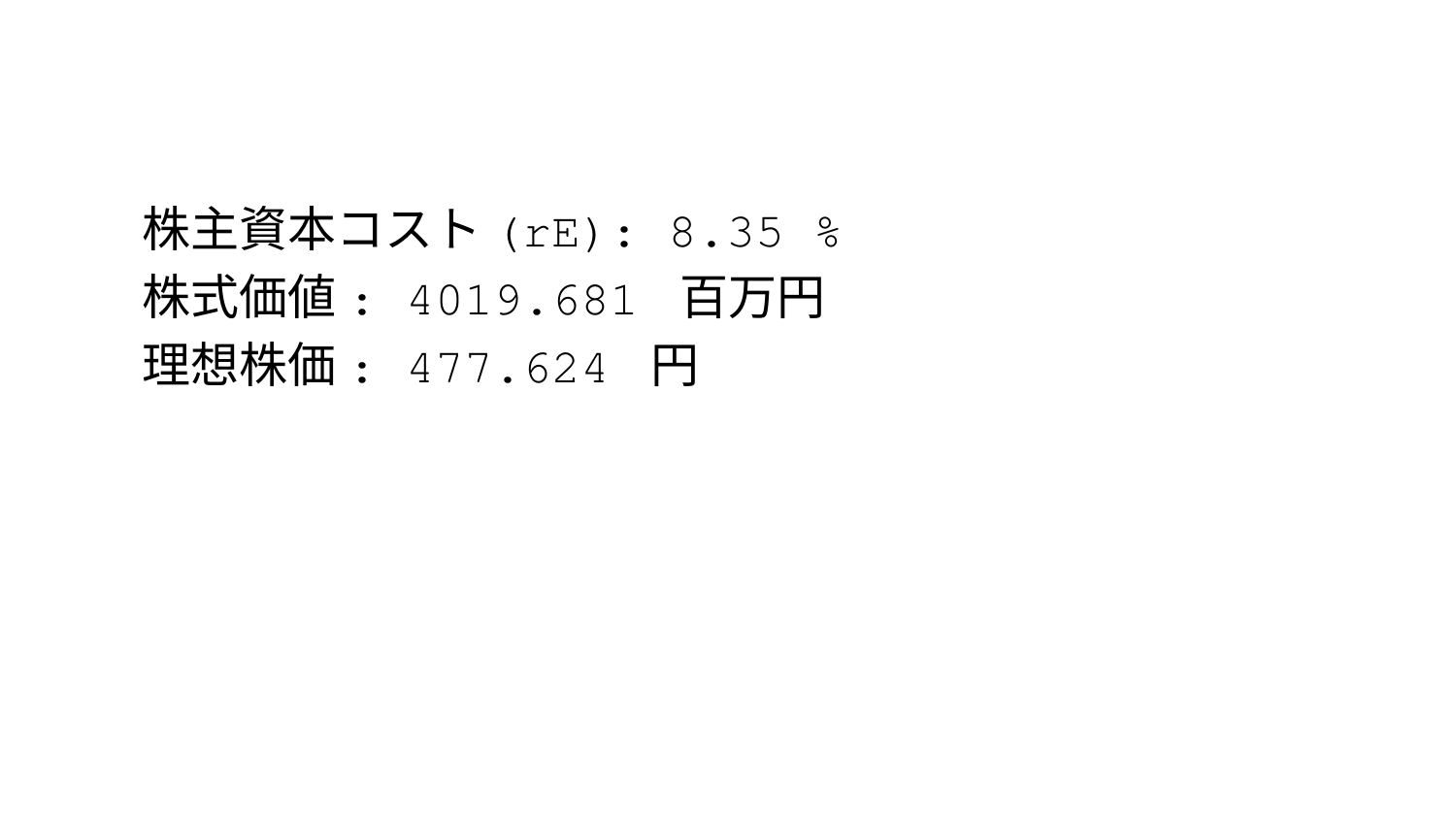

株主資本コスト(rE): 8.35 %
株式価値: 4019.681 百万円
理想株価: 477.624 円